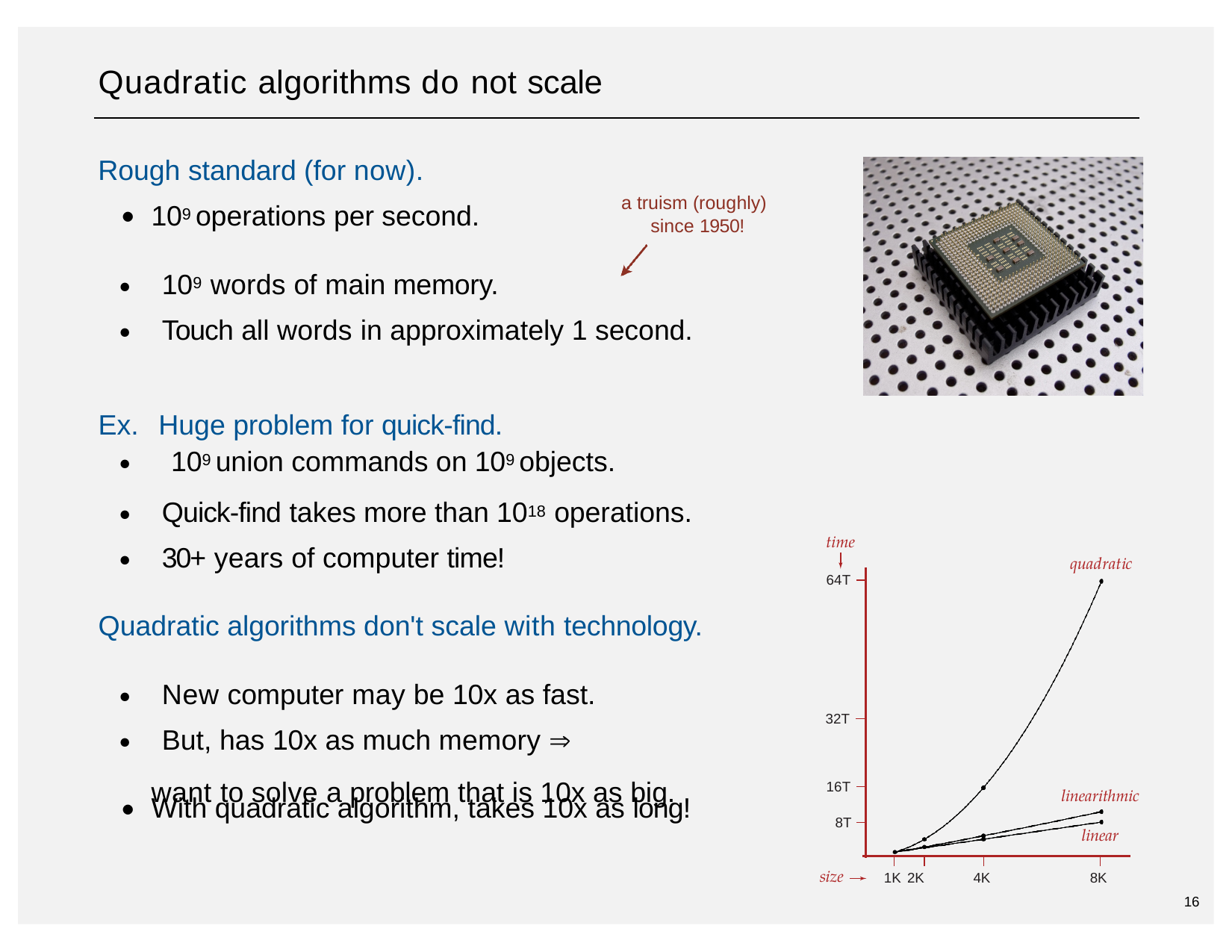

# Quadratic algorithms do not scale
Rough standard (for now).

・
a truism (roughly)  since 1950!
109 operations per second.
・109 words of main memory.

・Touch all words in approximately 1 second.
Ex.	Huge problem for quick-find.
・ 109 union commands on 109 objects.
・Quick-find takes more than 1018 operations.
・30+ years of computer time!
time
quadratic

64T

Quadratic algorithms don't scale with technology.
・New computer may be 10x as fast.
・But, has 10x as much memory ⇒
want to solve a problem that is 10x as big.
32T

16T
・
linearithmic

With quadratic algorithm, takes 10x as long!
8T

linear

size
1K 2K
4K
8K

16